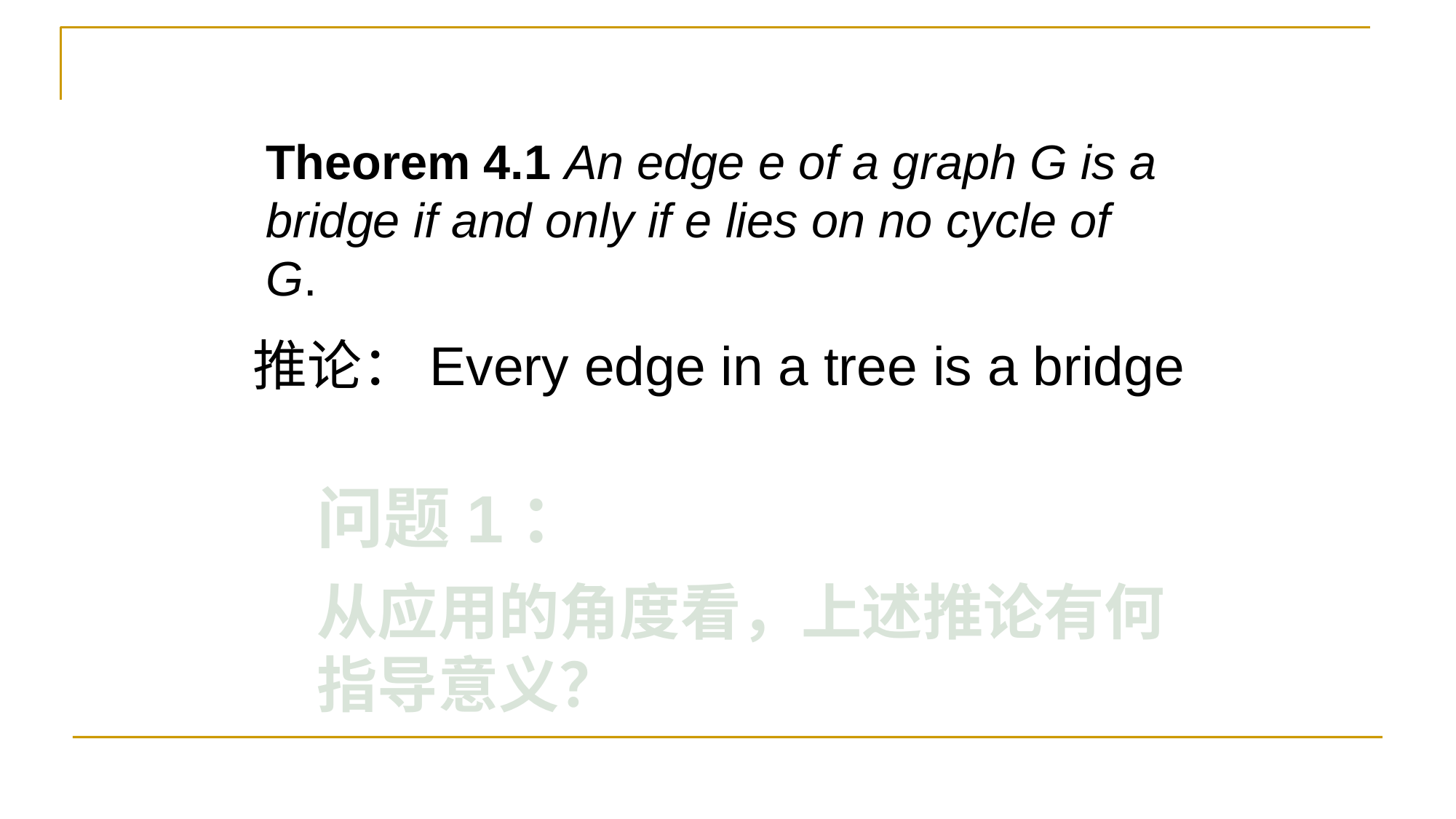

Theorem 4.1 An edge e of a graph G is a bridge if and only if e lies on no cycle of G.
推论：Every edge in a tree is a bridge
问题1：
从应用的角度看，上述推论有何指导意义？